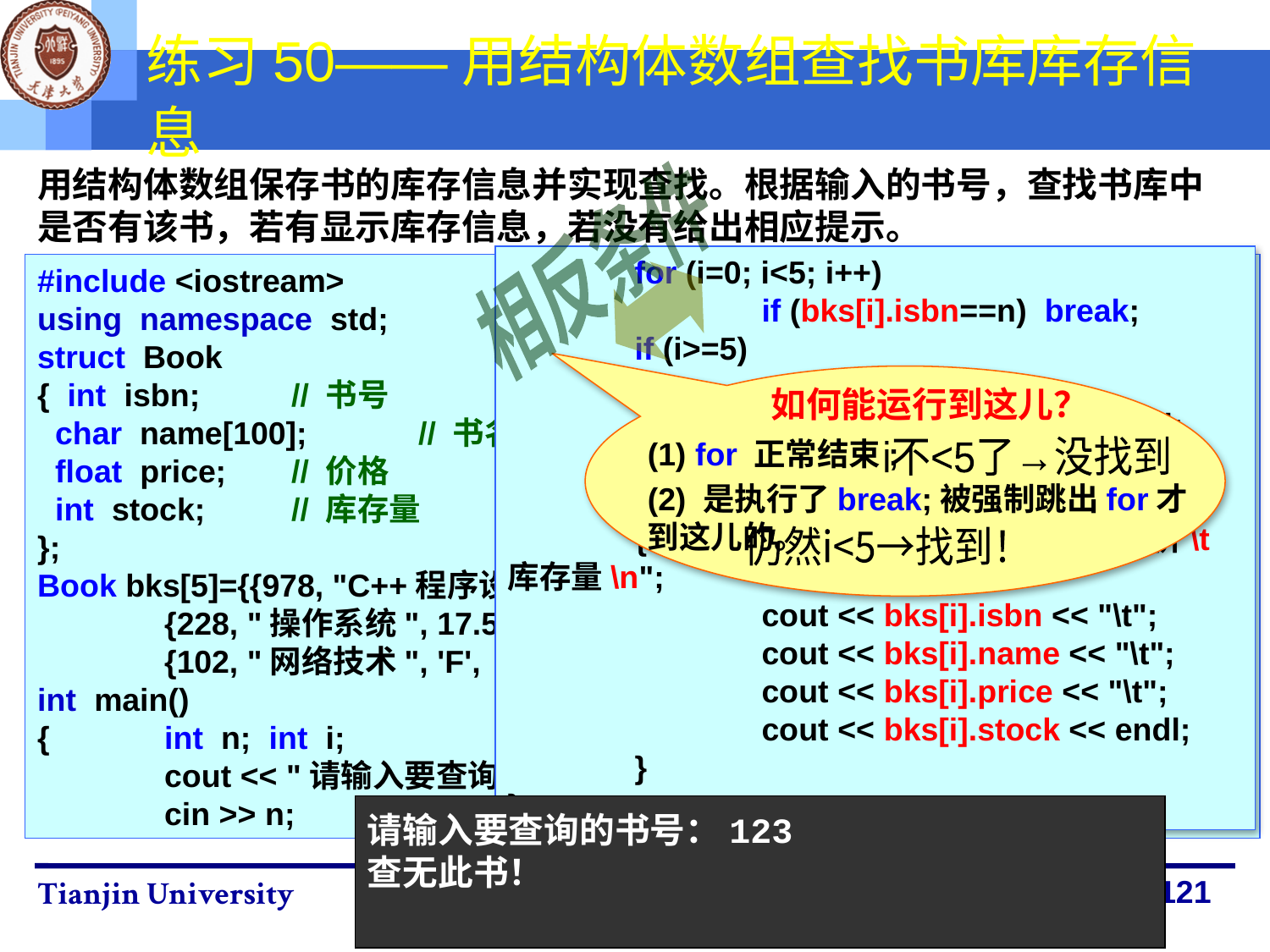

# 练习50——用结构体数组查找书库库存信息
用结构体数组保存书的库存信息并实现查找。根据输入的书号，查找书库中 是否有该书，若有显示库存信息，若没有给出相应提示。
相反条件
	for (i=0; i<5; i++)
		if (bks[i].isbn==n)  break;
	if (i>=5)
	{
		cout<<"查无此书！"<<endl;
	}
	else
	{	cout << "ISBN\t书名\t\t单价\t库存量\n";
		cout << bks[i].isbn << "\t";
		cout << bks[i].name << "\t";
		cout << bks[i].price << "\t";
		cout << bks[i].stock << endl;
	}
}
#include <iostream>
using  namespace  std;
struct  Book
{  int  isbn;	// 书号
  char  name[100]; 	// 书名
  float  price; 	// 价格
  int  stock;	// 库存量
};
Book bks[5]={{978, "C++程序设计", 28.0, 125}, {730, "数据结构", 29.0, 182},
	{228, "操作系统", 17.5, 220},{310, "数据库系统", 'F', 18.5},
	{102, "网络技术", 'F',  19.5}}; 	// 全局变量
int  main()
{	int  n;  int  i;
	cout << "请输入要查询的书号：";
	cin >> n;

如何能运行到这儿？
(1) for 正常结束;
(2) 是执行了break;被强制跳出for才到这儿的。
i不<5了→没找到
仍然i<5→找到！
请输入要查询的书号：_

请输入要查询的书号：978

请输入要查询的书号：978
ISBN	书名	单价	库存量
978	C++程序设计	28	125
请输入要查询的书号：_

请输入要查询的书号：123
查无此书！